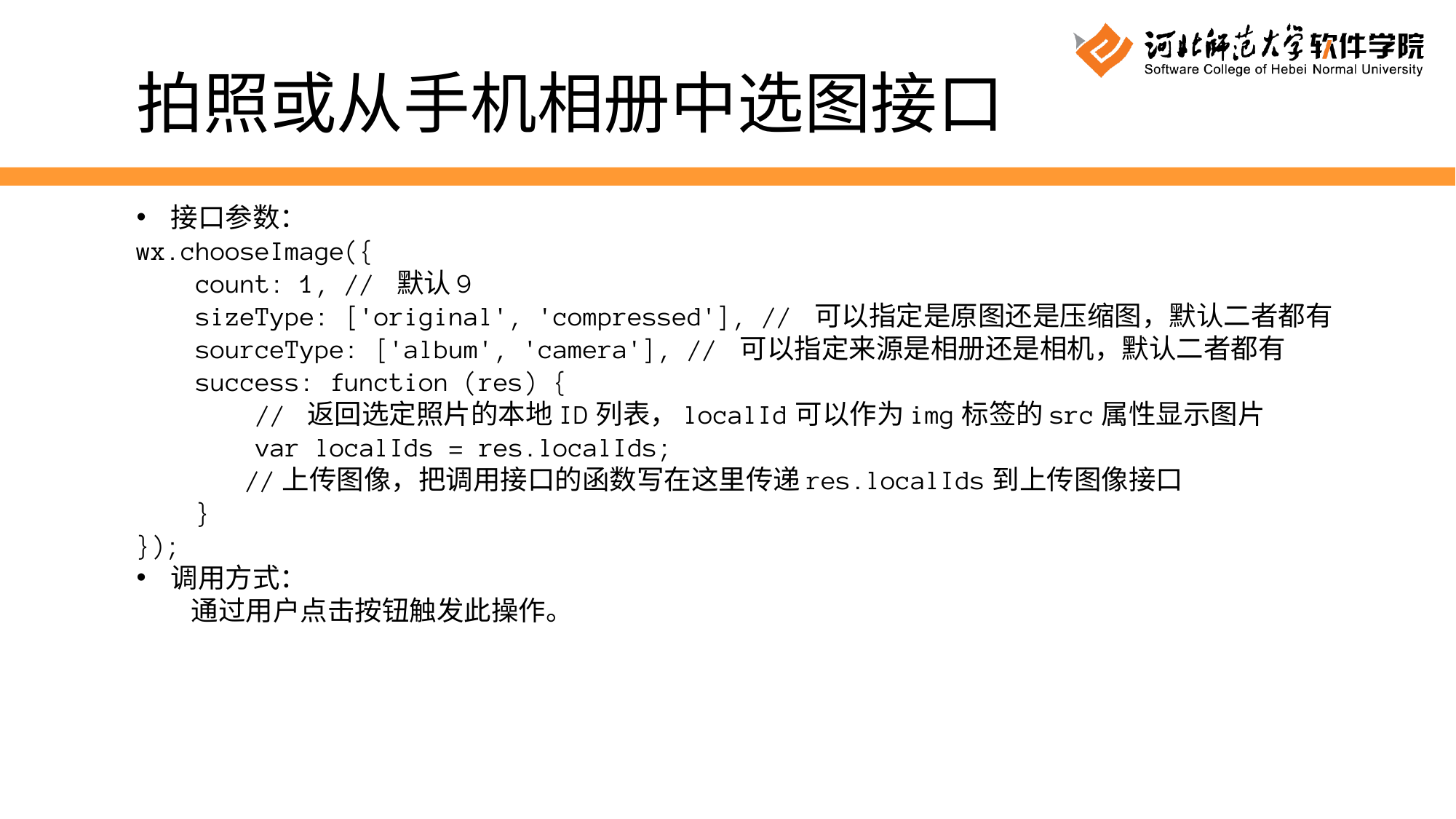

拍照或从手机相册中选图接口
接口参数：
wx.chooseImage({
    count: 1, // 默认9
    sizeType: ['original', 'compressed'], // 可以指定是原图还是压缩图，默认二者都有
    sourceType: ['album', 'camera'], // 可以指定来源是相册还是相机，默认二者都有
    success: function (res) {
        // 返回选定照片的本地ID列表，localId可以作为img标签的src属性显示图片
        var localIds = res.localIds;
	//上传图像，把调用接口的函数写在这里传递res.localIds到上传图像接口
    }
});
调用方式：
通过用户点击按钮触发此操作。